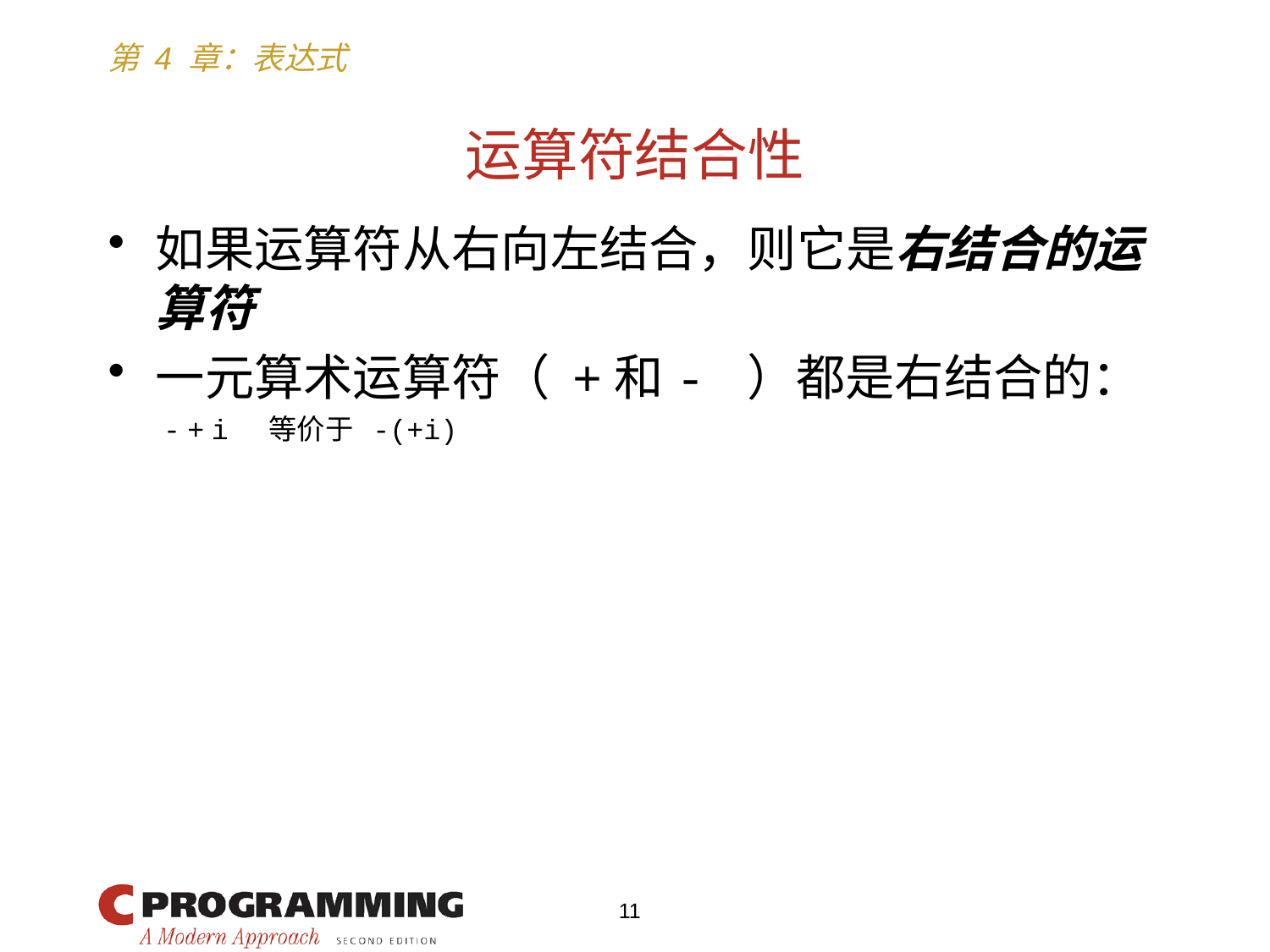

# 运算符结合性
如果运算符从右向左结合，则它是右结合的运算符
一元算术运算符（ +和- ）都是右结合的：
- + i  等价于  -(+i)
11